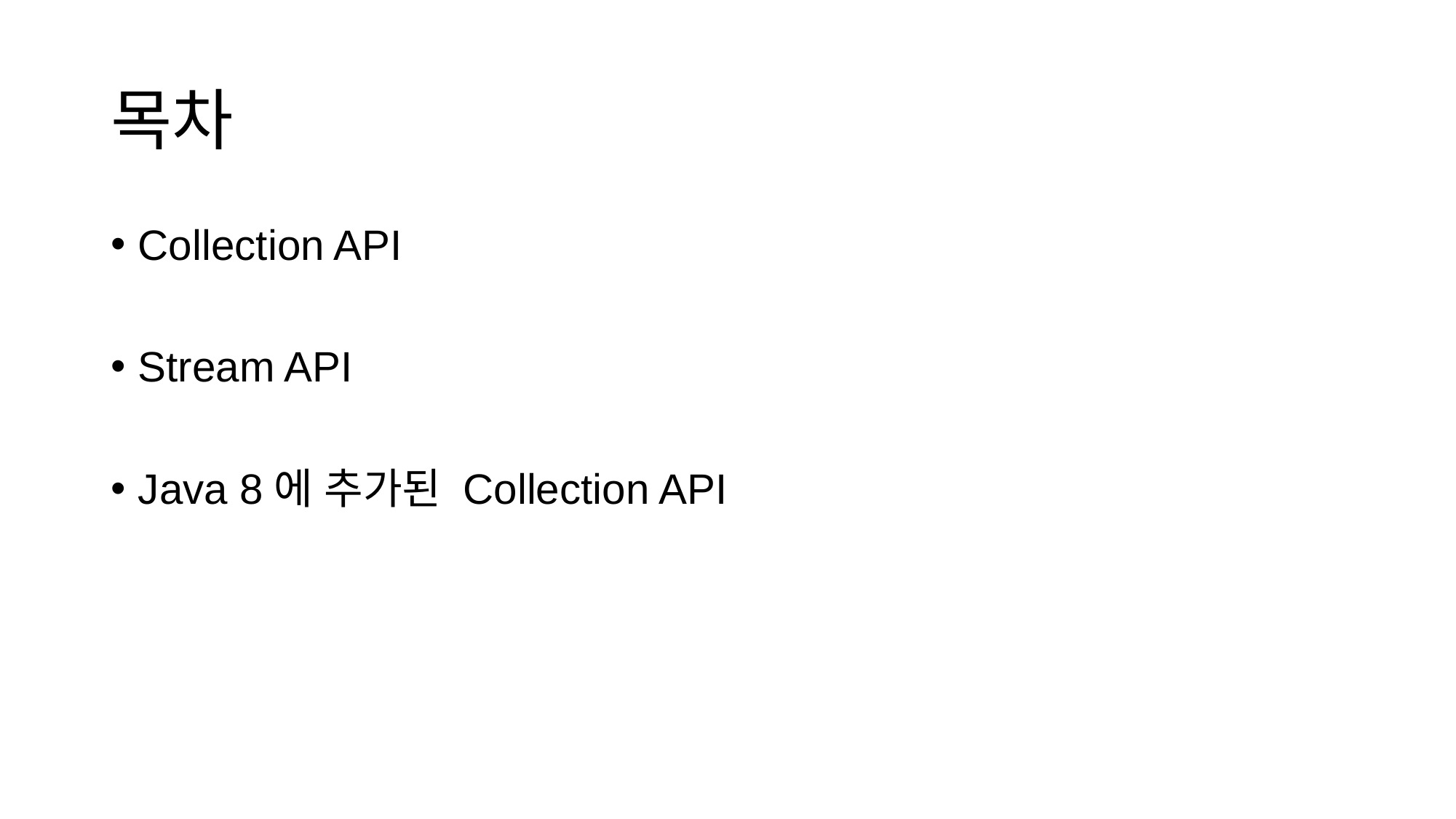

# 목차
Collection API

Stream API

Java 8에 추가된 Collection API